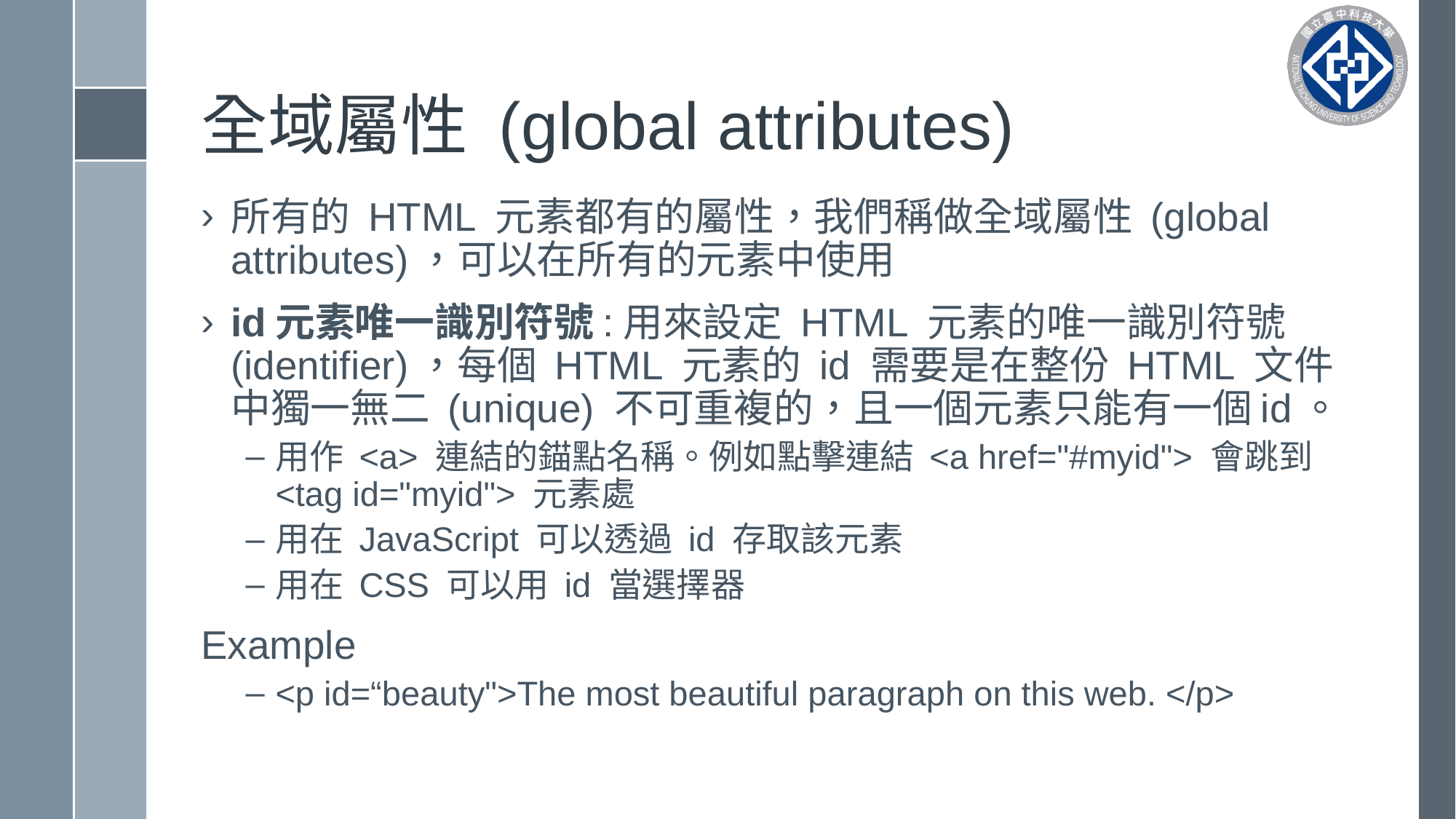

# 全域屬性 (global attributes)
所有的 HTML 元素都有的屬性，我們稱做全域屬性 (global attributes)，可以在所有的元素中使用
id元素唯一識別符號:用來設定 HTML 元素的唯一識別符號 (identifier)，每個 HTML 元素的 id 需要是在整份 HTML 文件中獨一無二 (unique) 不可重複的，且一個元素只能有一個id。
用作 <a> 連結的錨點名稱。例如點擊連結 <a href="#myid"> 會跳到 <tag id="myid"> 元素處
用在 JavaScript 可以透過 id 存取該元素
用在 CSS 可以用 id 當選擇器
Example
<p id=“beauty">The most beautiful paragraph on this web. </p>